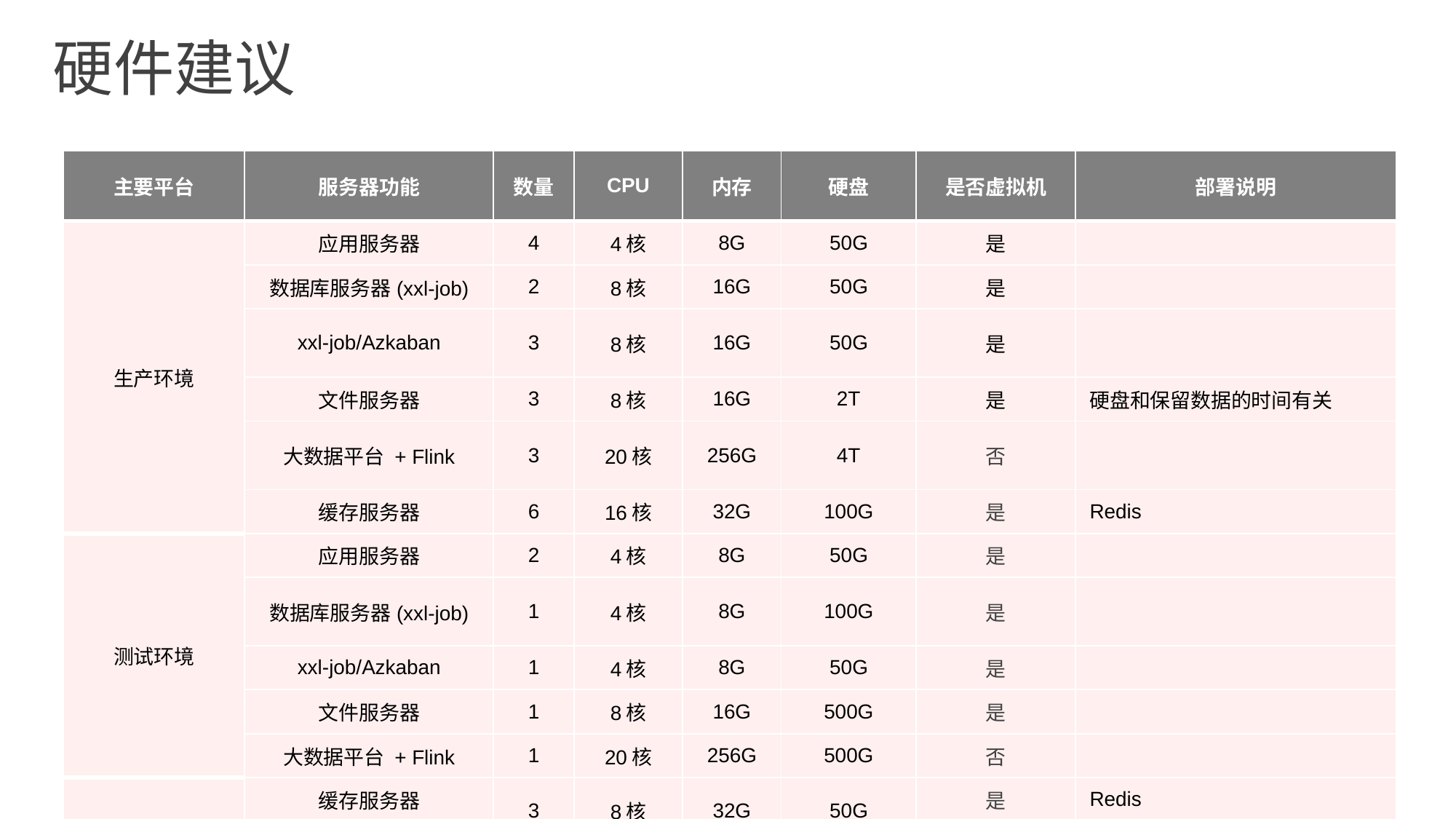

# 硬件建议
| 主要平台 | 服务器功能 | 数量 | CPU | 内存 | 硬盘 | 是否虚拟机 | 部署说明 |
| --- | --- | --- | --- | --- | --- | --- | --- |
| 生产环境 | 应用服务器 | 4 | 4核 | 8G | 50G | 是 |  |
|  | 数据库服务器(xxl-job) | 2 | 8核 | 16G | 50G | 是 |  |
|  | xxl-job/Azkaban | 3 | 8核 | 16G | 50G | 是 |  |
|  | 文件服务器 | 3 | 8核 | 16G | 2T | 是 | 硬盘和保留数据的时间有关 |
|  | 大数据平台 + Flink | 3 | 20核 | 256G | 4T | 否 |  |
|  | 缓存服务器 | 6 | 16核 | 32G | 100G | 是 | Redis |
| 测试环境 | 应用服务器 | 2 | 4核 | 8G | 50G | 是 |  |
|  | 数据库服务器(xxl-job) | 1 | 4核 | 8G | 100G | 是 |  |
|  | xxl-job/Azkaban | 1 | 4核 | 8G | 50G | 是 |  |
|  | 文件服务器 | 1 | 8核 | 16G | 500G | 是 |  |
|  | 大数据平台 + Flink | 1 | 20核 | 256G | 500G | 否 |  |
|  | 缓存服务器 | 3 | 8核 | 32G | 50G | 是 | Redis |